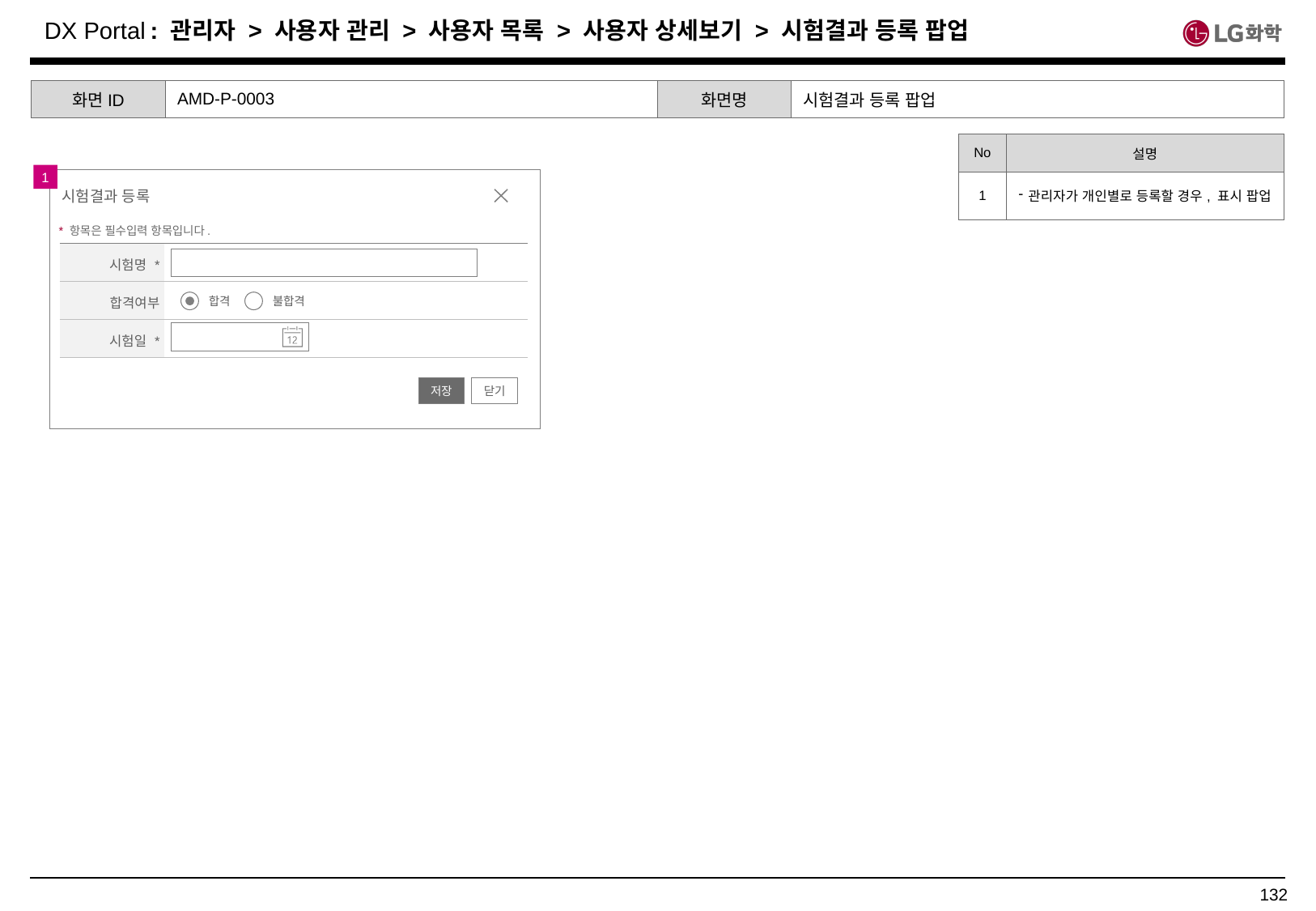

: 관리자 > 사용자 관리 > 사용자 목록 > 사용자 상세보기 > 시험결과 등록 팝업
| 화면ID | AMD-P-0003 | 화면명 | 시험결과 등록 팝업 |
| --- | --- | --- | --- |
| No | 설명 |
| --- | --- |
| 1 | 관리자가 개인별로 등록할 경우, 표시 팝업 |
1

시험결과 등록

* 항목은 필수입력 항목입니다.
| 시험명 \* |  |
| --- | --- |
| 합격여부 |  |
| 시험일 \* |  |

합격

불합격

저장
닫기